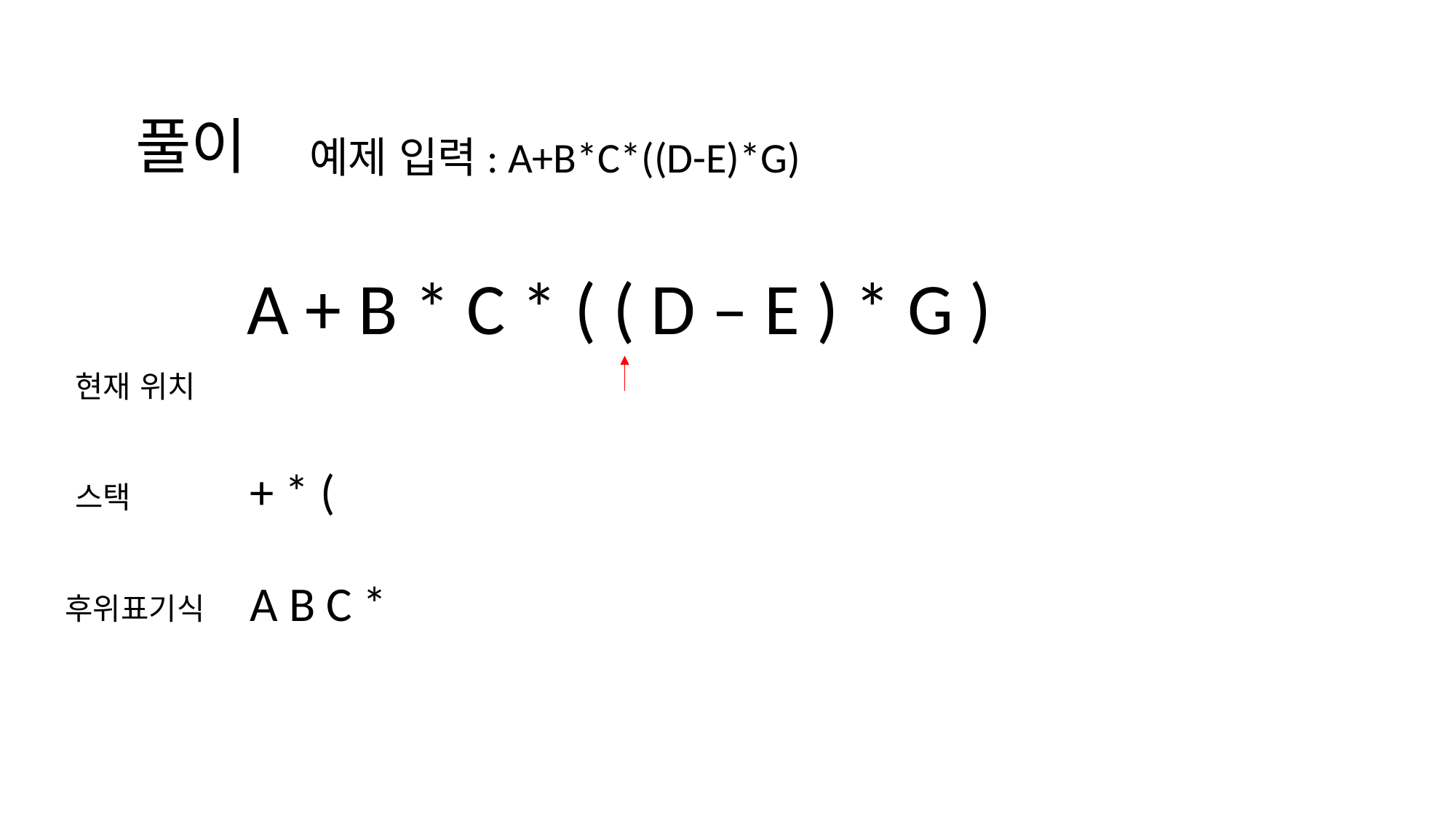

풀이
예제 입력: A+B*C*((D-E)*G)
A + B * C * ( ( D – E ) * G )
현재 위치
+ * (
스택
A B C *
후위표기식